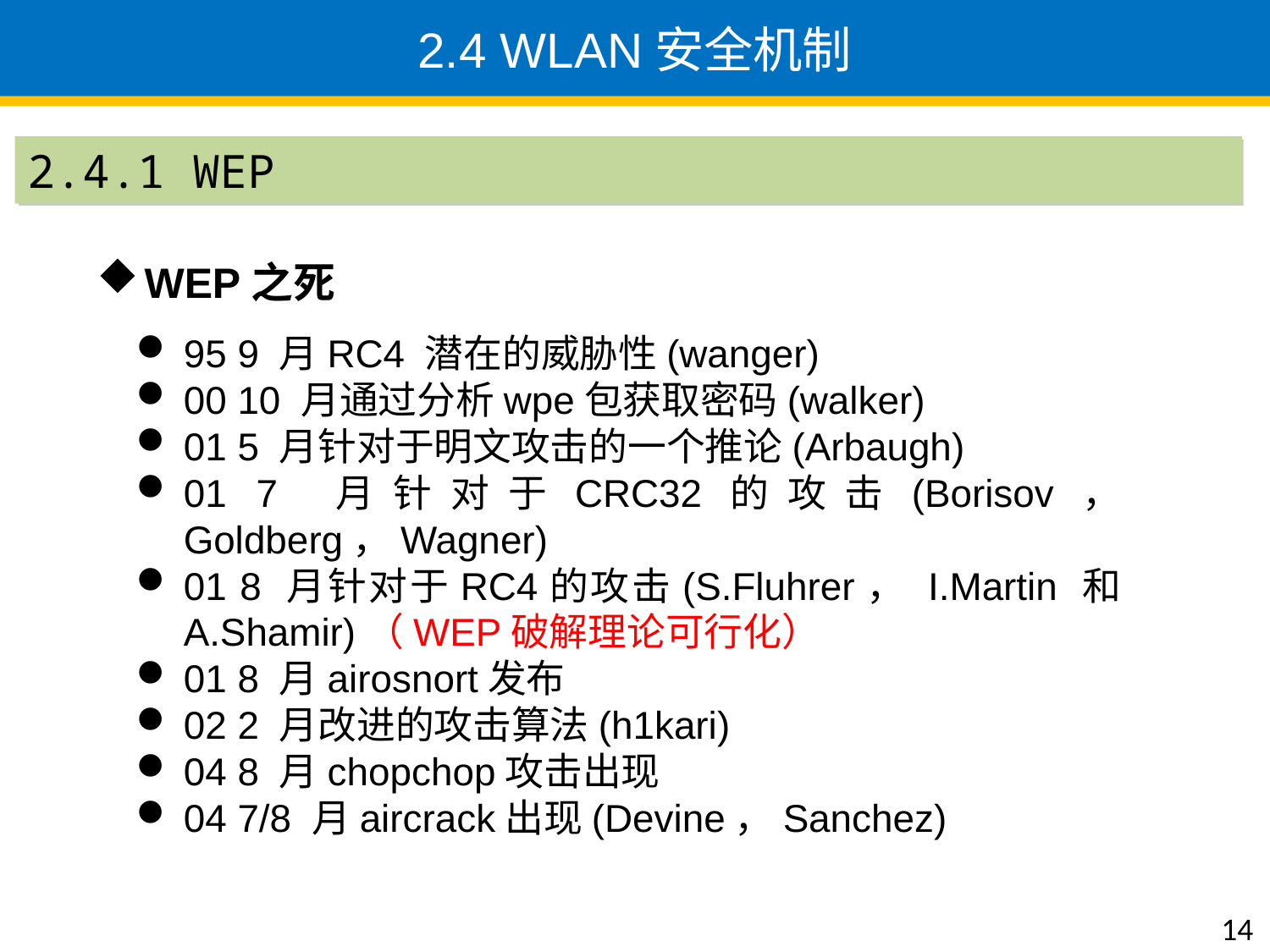

# 2.4 WLAN安全机制
2.4.1 WEP
WEP之死
95 9 月RC4 潜在的威胁性(wanger)
00 10 月通过分析wpe包获取密码(walker)
01 5 月针对于明文攻击的一个推论(Arbaugh)
01 7 月针对于CRC32的攻击(Borisov， Goldberg，Wagner)
01 8 月针对于RC4的攻击(S.Fluhrer， I.Martin 和 A.Shamir)（WEP破解理论可行化）
01 8 月airosnort发布
02 2 月改进的攻击算法(h1kari)
04 8 月chopchop攻击出现
04 7/8 月aircrack出现(Devine，Sanchez)
14